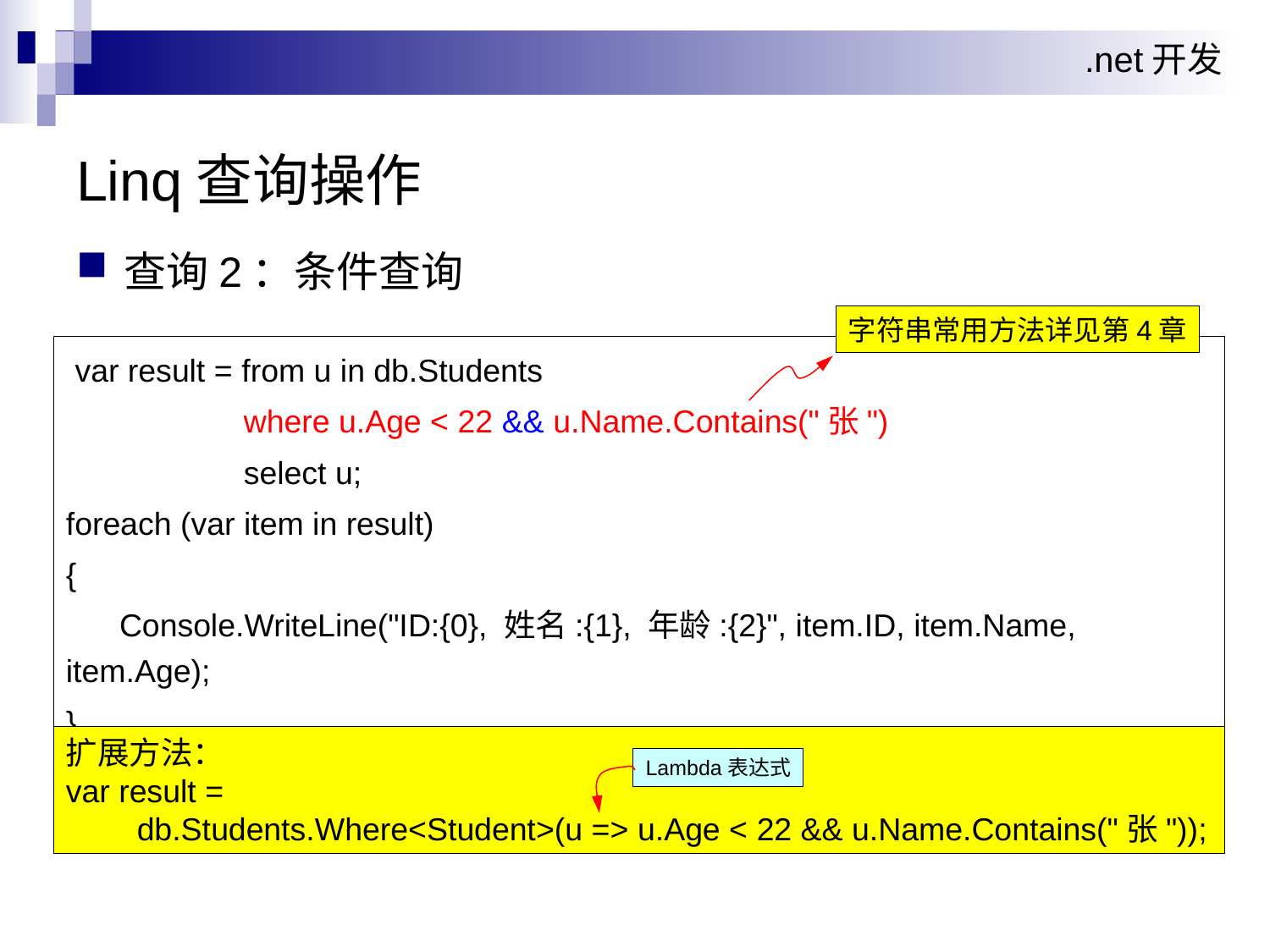

Linq查询操作
查询2：条件查询
字符串常用方法详见第4章
 var result = from u in db.Students
                    where u.Age < 22 && u.Name.Contains("张")
                    select u;
foreach (var item in result)
{
      Console.WriteLine("ID:{0}, 姓名:{1}, 年龄:{2}", item.ID, item.Name, item.Age);
}

扩展方法：
var result =
        db.Students.Where<Student>(u => u.Age < 22 && u.Name.Contains("张"));
Lambda表达式